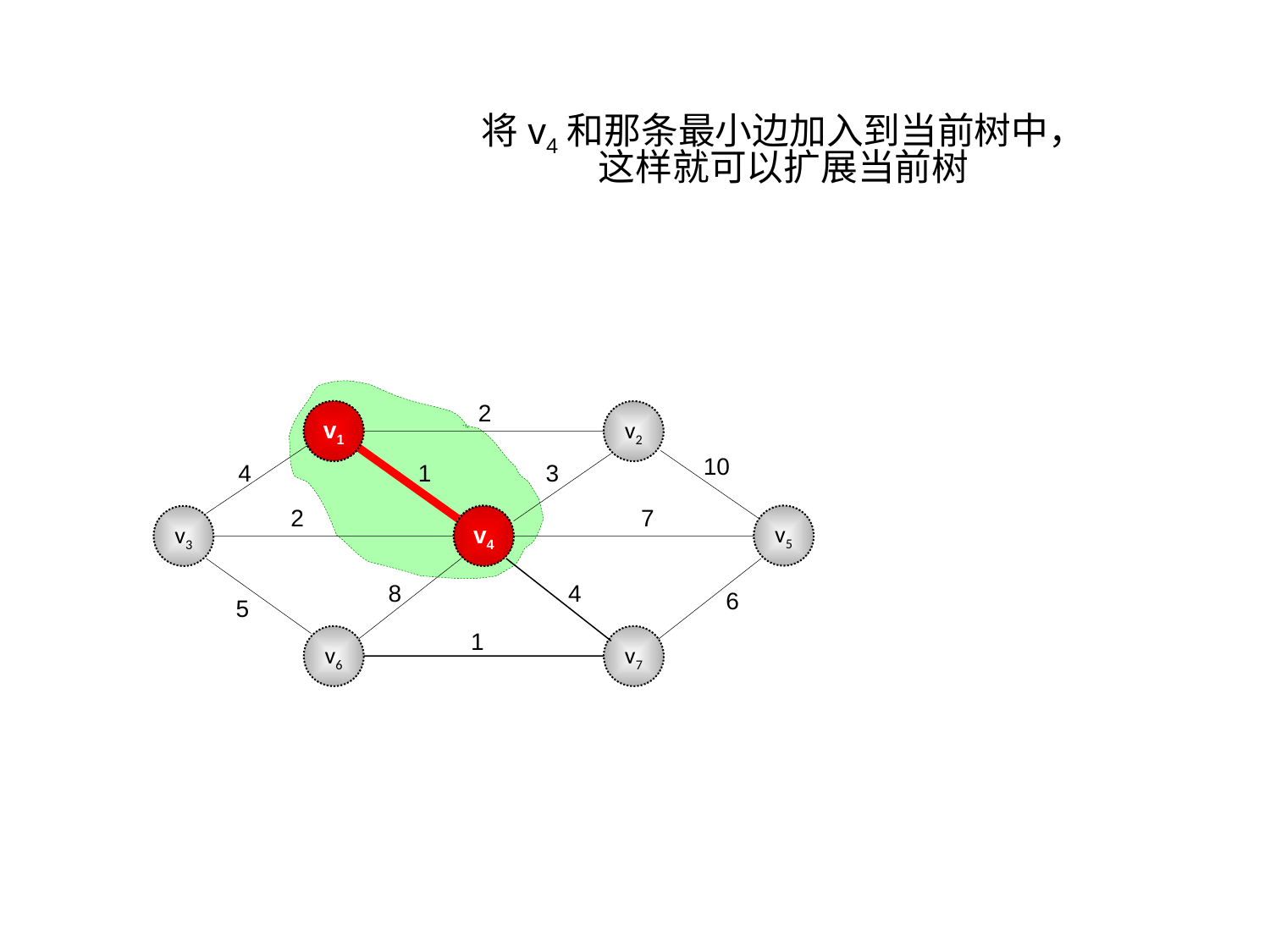

将v4和那条最小边加入到当前树中，这样就可以扩展当前树

2
v1
v1
v2

10

4
1
3
2
7
v4
v5
v3
v4

8
4
6
5
1
v6
v7